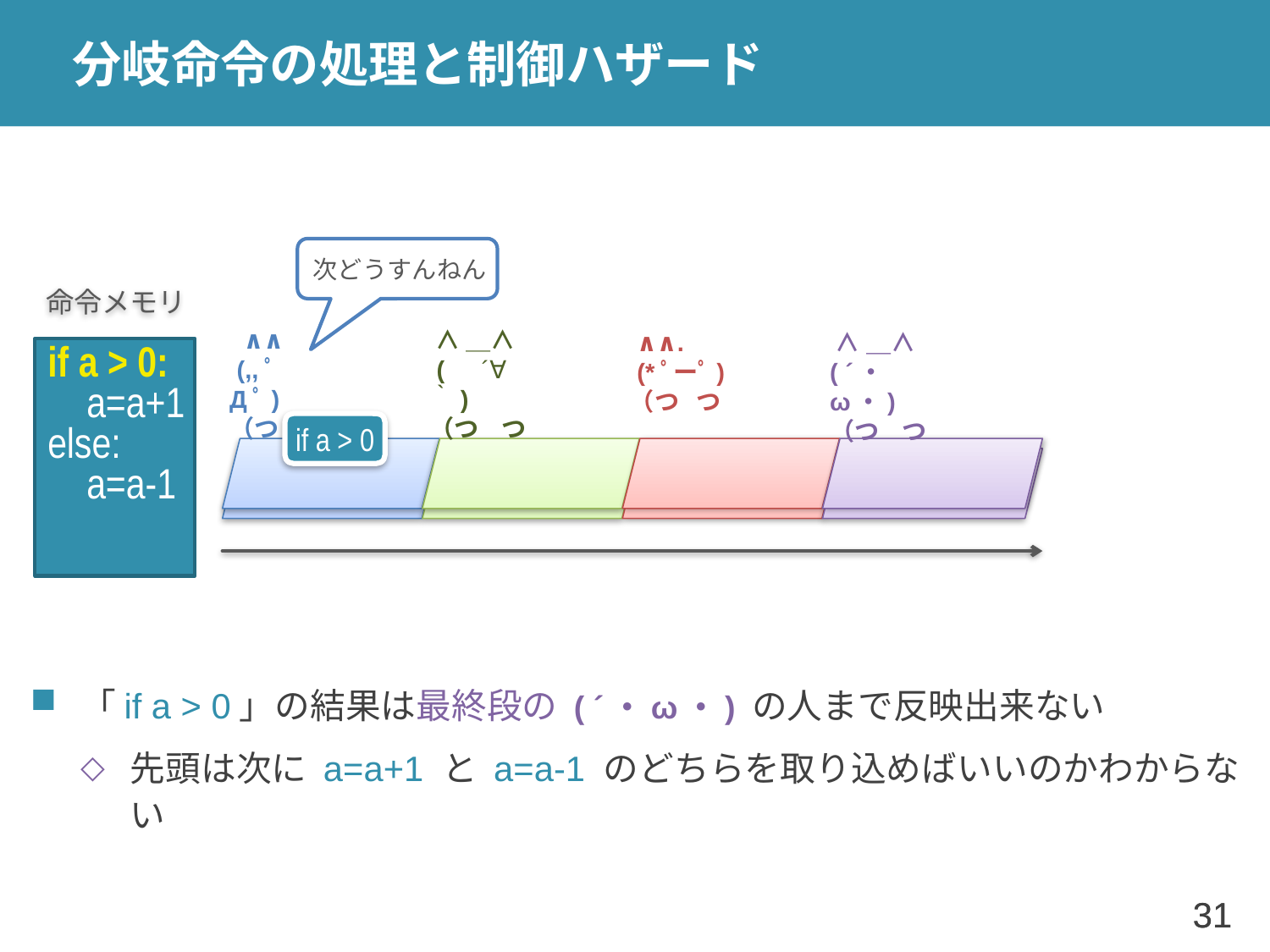

# 分岐命令の処理と制御ハザード
次どうすんねん
命令メモリ
  ∧∧
 (,,ﾟДﾟ)
（つ   つ
 ∧＿∧
 (　´∀｀)
（つ    つ
 ∧∧.
 (*ﾟーﾟ)（つ   つ
 ∧＿∧
( ´・ω・)（つ    つ
if a > 0:
    a=a+1
else:
    a=a-1

if a > 0

「if a > 0」の結果は最終段の ( ´・ω・) の人まで反映出来ない
先頭は次に a=a+1 と a=a-1 のどちらを取り込めばいいのかわからない